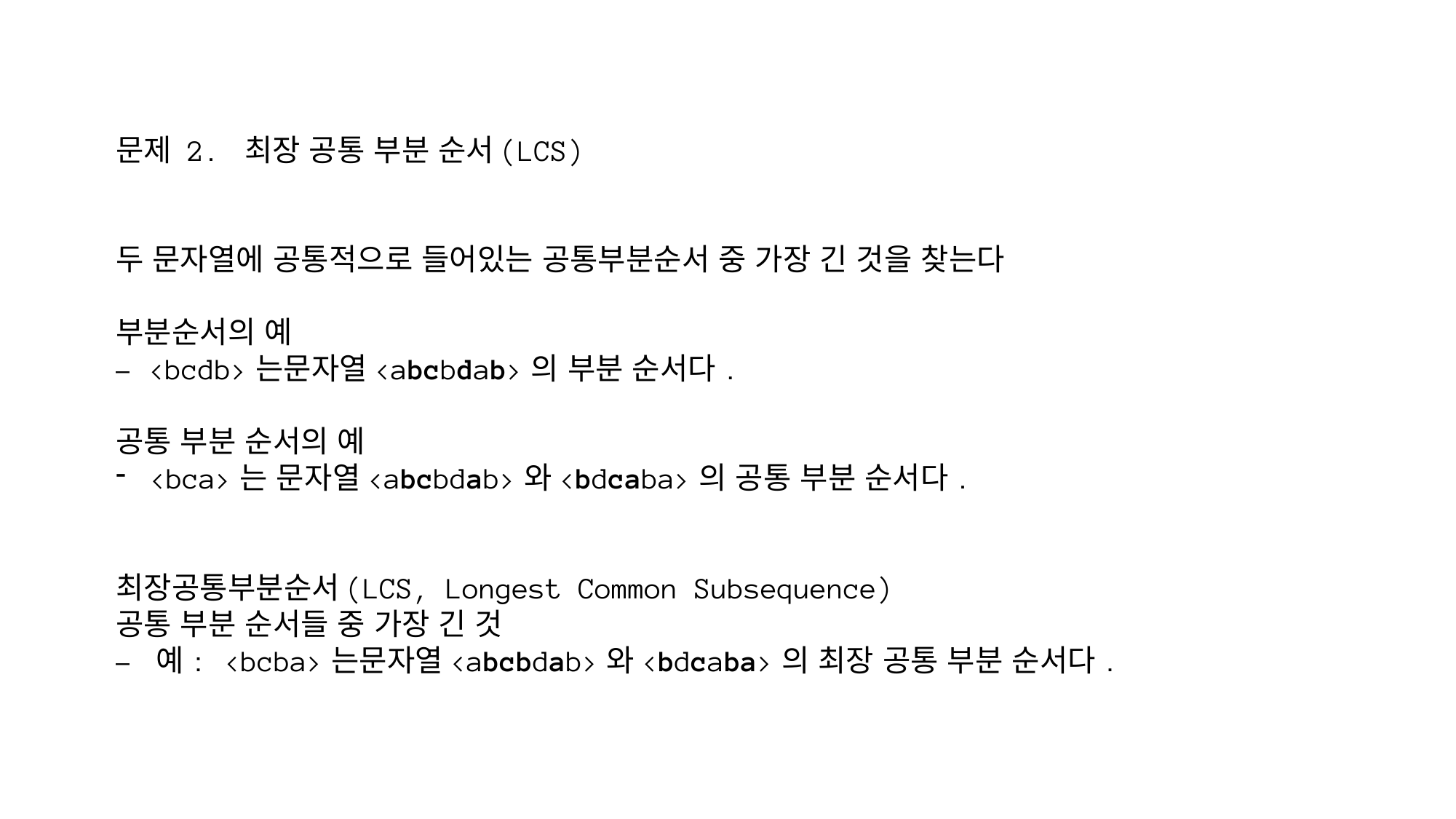

문제 2. 최장 공통 부분 순서(LCS)

두 문자열에 공통적으로 들어있는 공통부분순서 중 가장 긴 것을 찾는다

부분순서의 예
- <bcdb>는문자열<abcbdab>의 부분 순서다.

공통 부분 순서의 예
<bca>는 문자열<abcbdab>와<bdcaba>의 공통 부분 순서다.

최장공통부분순서(LCS, Longest Common Subsequence)
공통 부분 순서들 중 가장 긴 것
- 예: <bcba>는문자열<abcbdab>와<bdcaba>의 최장 공통 부분 순서다.